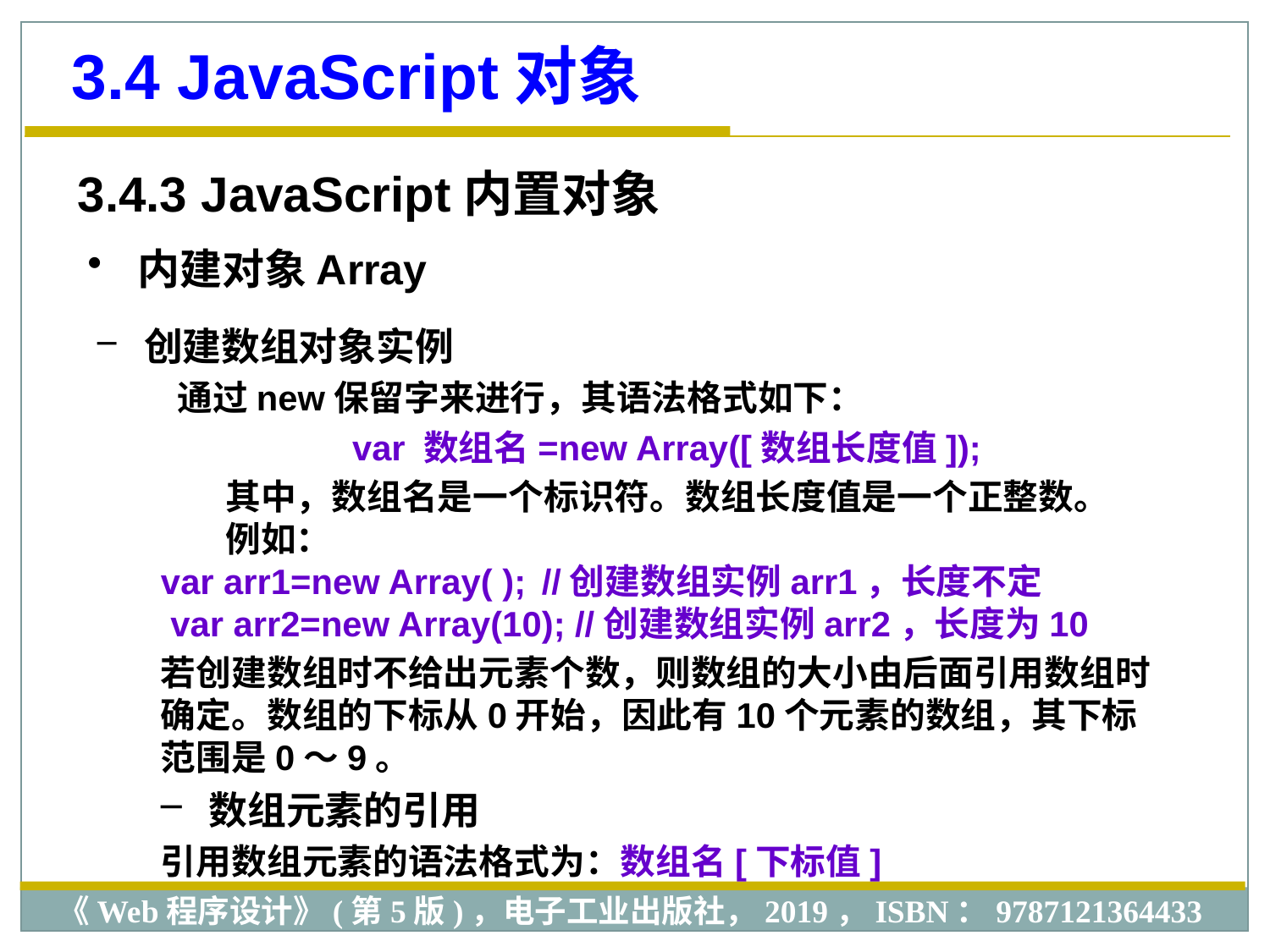

3.4 JavaScript对象
3.4.3 JavaScript内置对象
 内建对象Array
 创建数组对象实例
 通过new保留字来进行，其语法格式如下：
var 数组名=new Array([数组长度值]);
       其中，数组名是一个标识符。数组长度值是一个正整数。
       例如：
var arr1=new Array( ); 	//创建数组实例arr1，长度不定
 var arr2=new Array(10); //创建数组实例arr2，长度为10
若创建数组时不给出元素个数，则数组的大小由后面引用数组时确定。数组的下标从0开始，因此有10个元素的数组，其下标范围是0～9。
 数组元素的引用
引用数组元素的语法格式为：数组名[下标值]